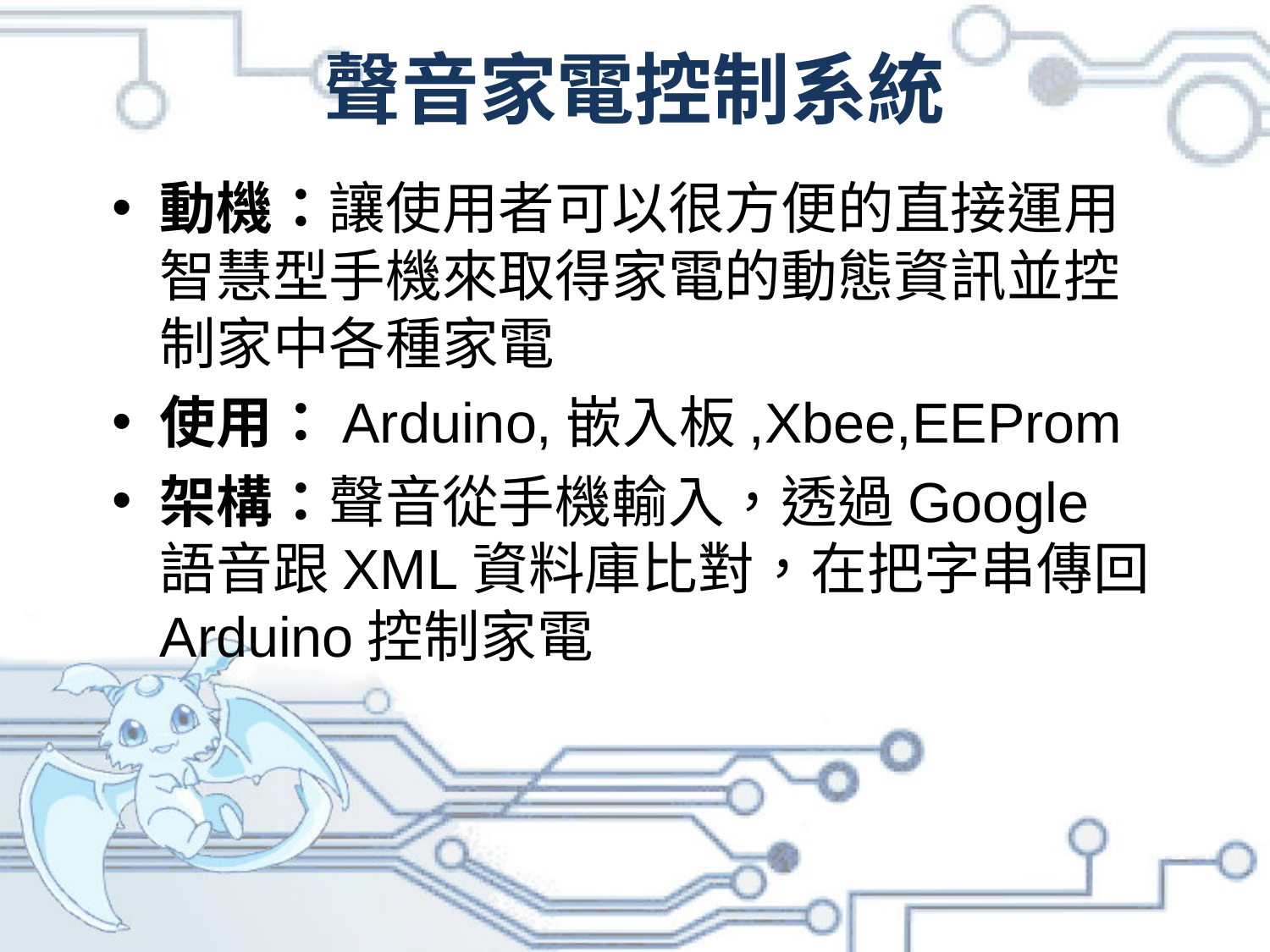

# 聲音家電控制系統
動機：讓使用者可以很方便的直接運用智慧型手機來取得家電的動態資訊並控制家中各種家電
使用：Arduino,嵌入板,Xbee,EEProm
架構：聲音從手機輸入，透過Google語音跟XML資料庫比對，在把字串傳回Arduino控制家電